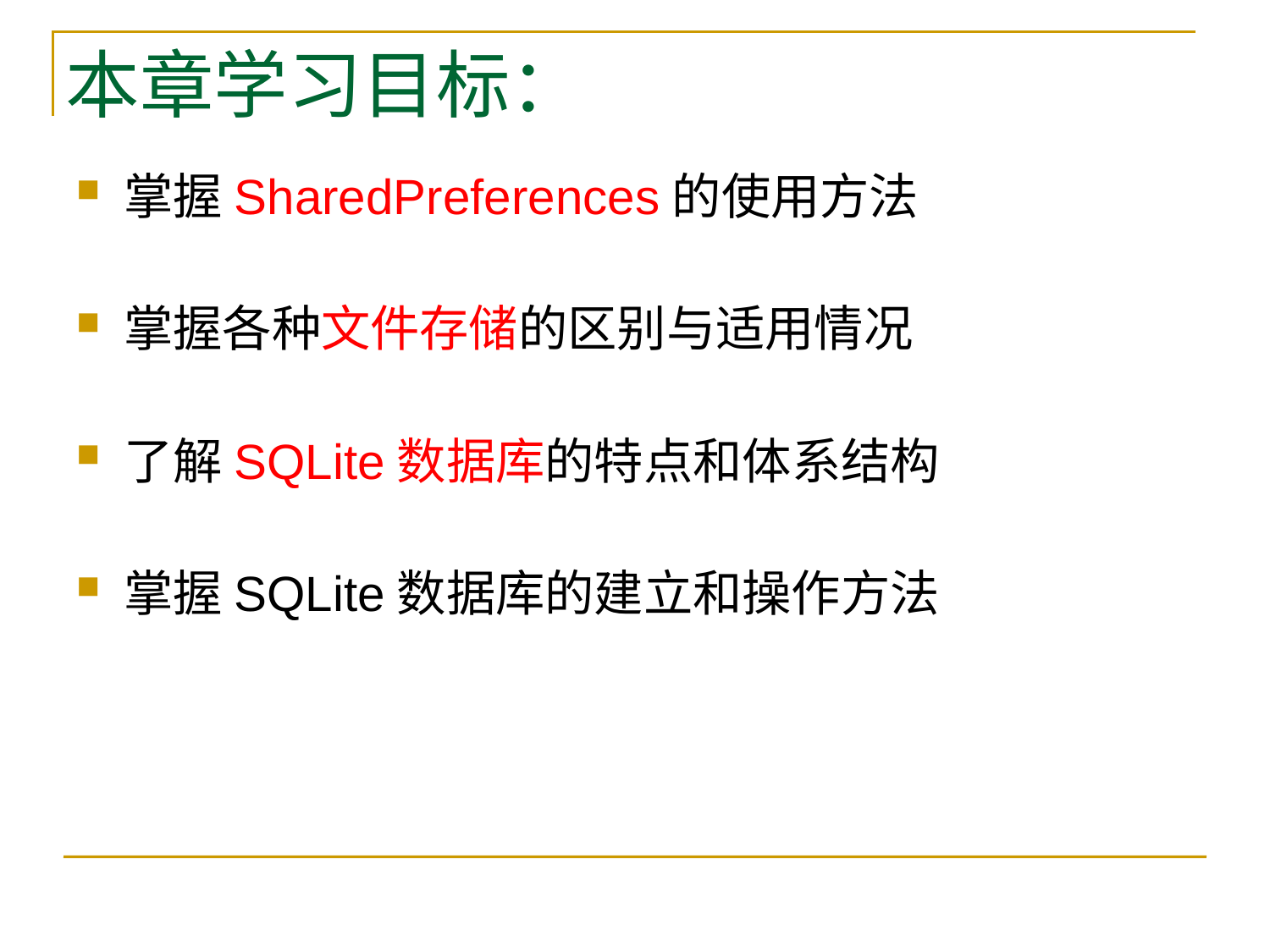

# 本章学习目标：
掌握SharedPreferences的使用方法

掌握各种文件存储的区别与适用情况

了解SQLite数据库的特点和体系结构

掌握SQLite数据库的建立和操作方法